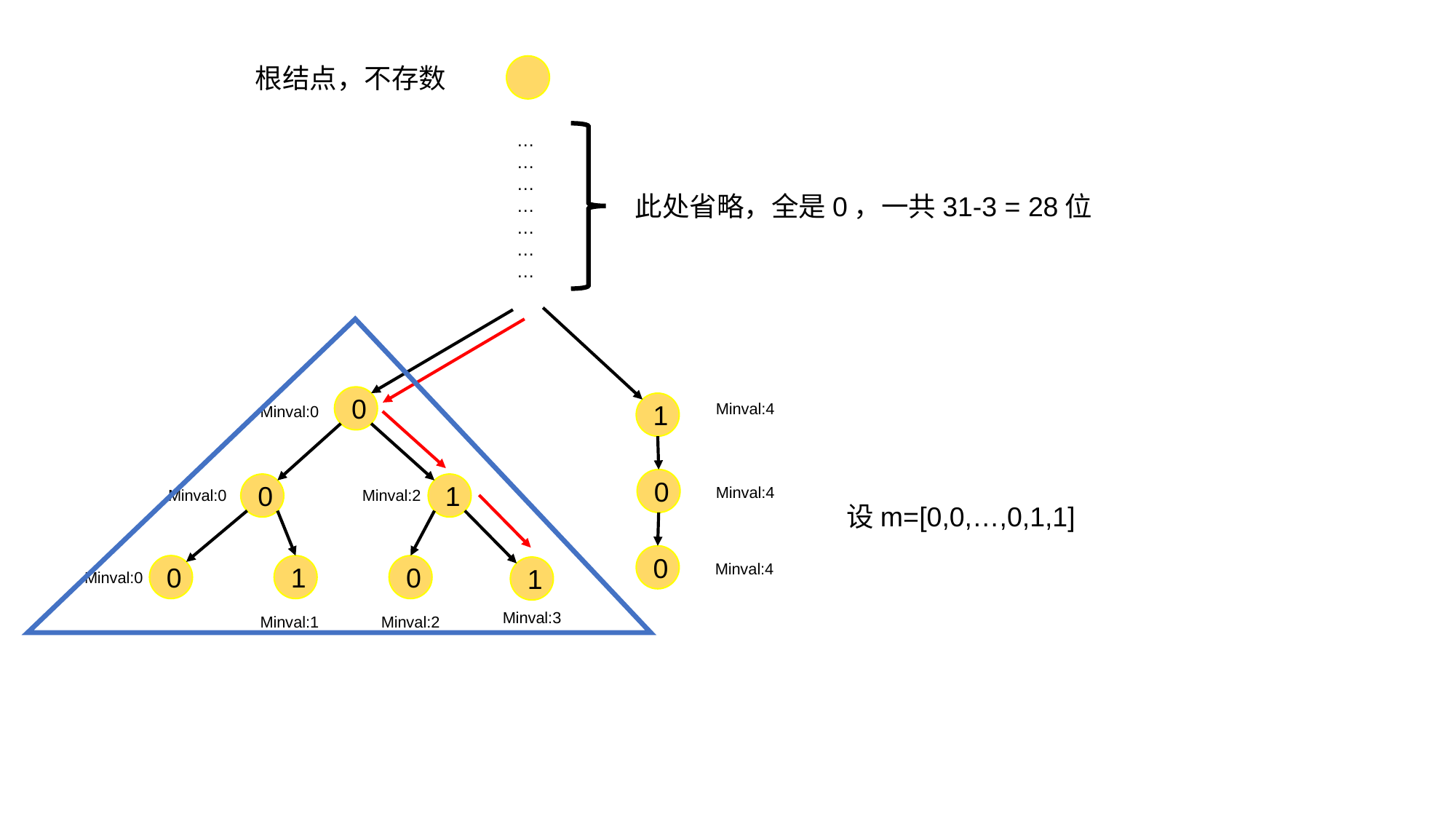

根结点，不存数

…
…
…
…
…
…
…
此处省略，全是0，一共31-3 = 28位

0
1
Minval:4
Minval:0
0
0
1
Minval:4
Minval:0
Minval:2
设m=[0,0,…,0,1,1]
0
Minval:4
0
1
0
1
Minval:0
Minval:3
Minval:1
Minval:2